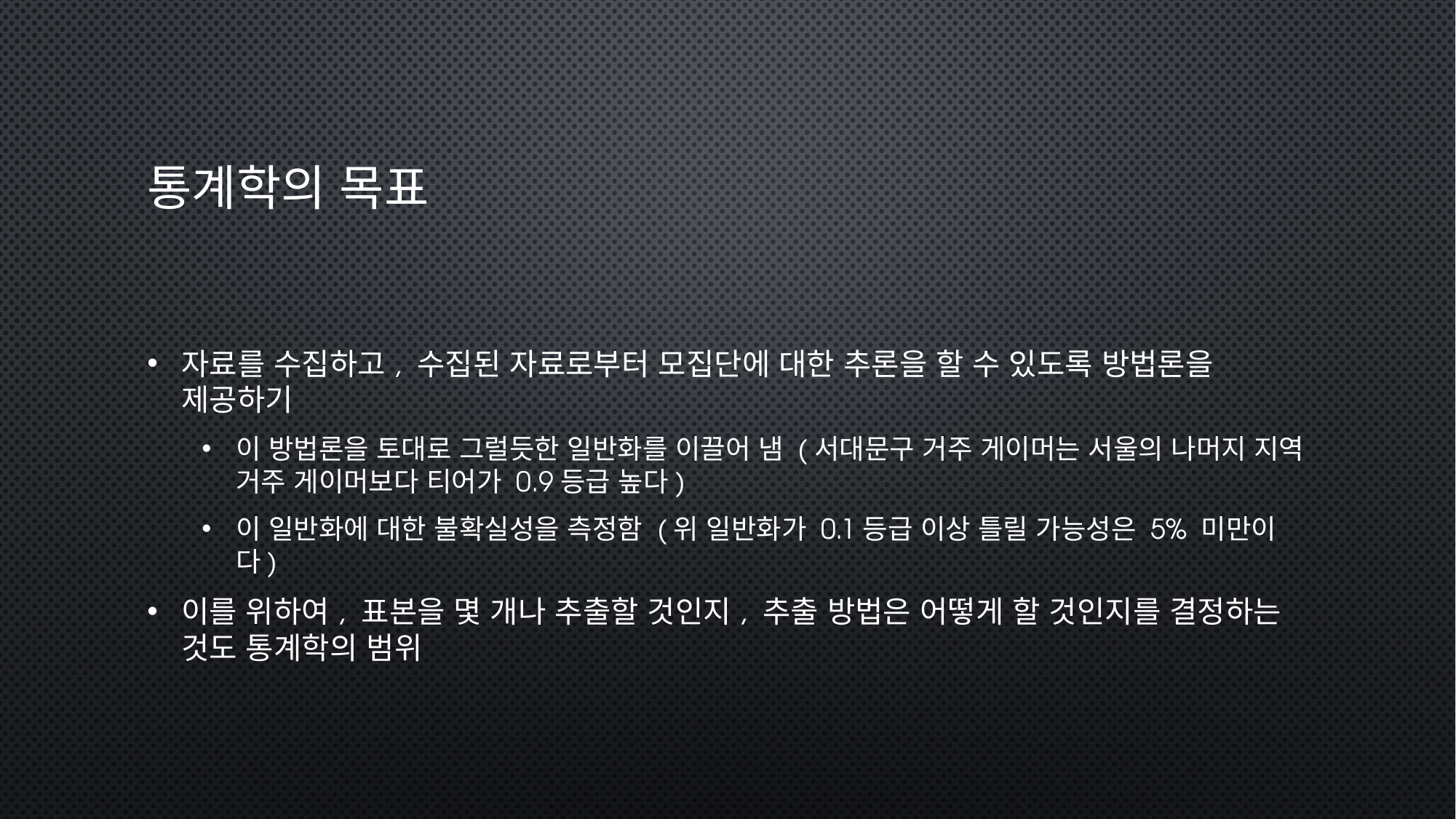

# 통계학의 목표
자료를 수집하고, 수집된 자료로부터 모집단에 대한 추론을 할 수 있도록 방법론을 제공하기
이 방법론을 토대로 그럴듯한 일반화를 이끌어 냄 (서대문구 거주 게이머는 서울의 나머지 지역 거주 게이머보다 티어가 0.9등급 높다)
이 일반화에 대한 불확실성을 측정함 (위 일반화가 0.1등급 이상 틀릴 가능성은 5% 미만이다)
이를 위하여, 표본을 몇 개나 추출할 것인지, 추출 방법은 어떻게 할 것인지를 결정하는 것도 통계학의 범위